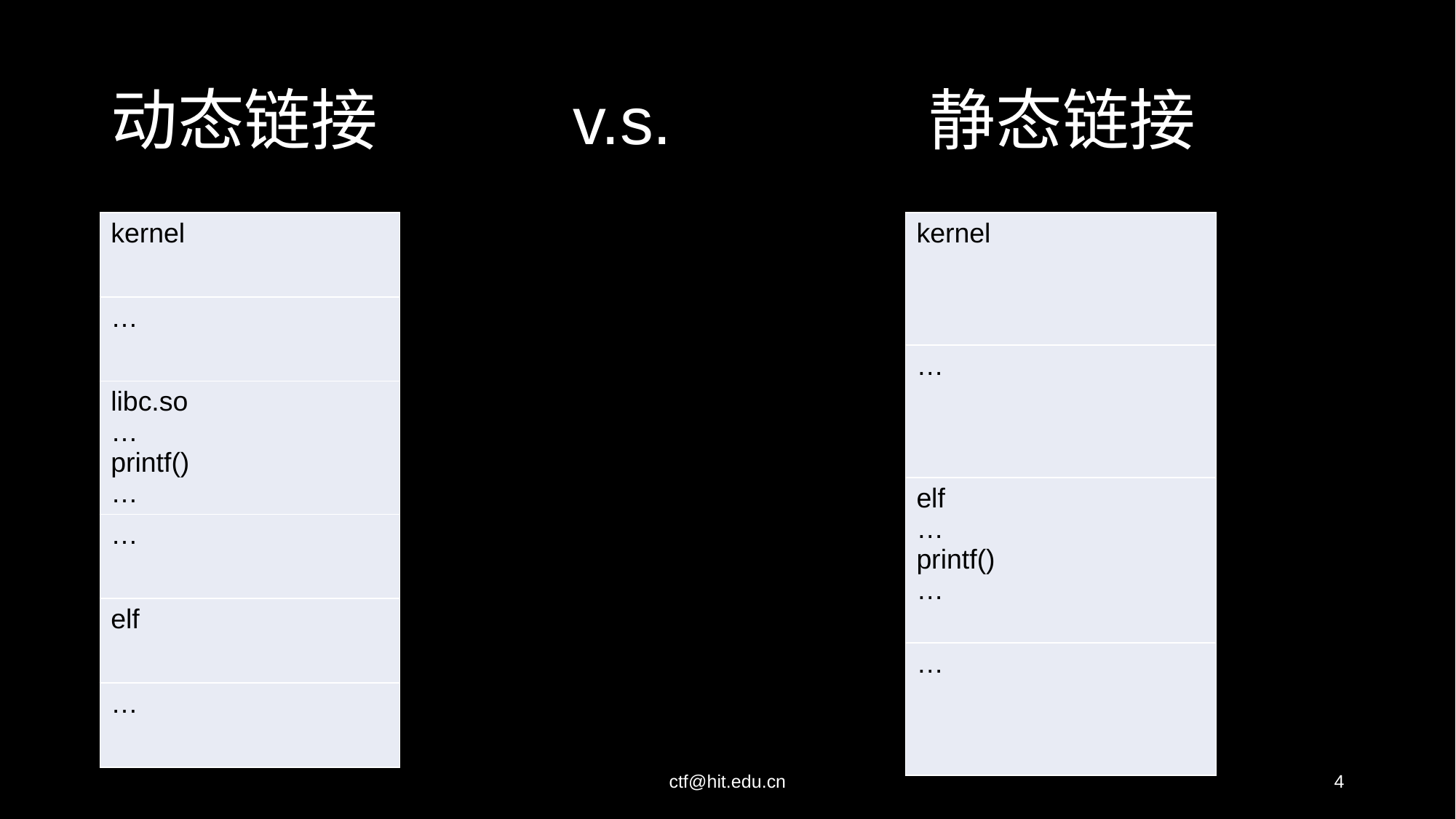

# 动态链接            v.s.             静态链接

| kernel |
| --- |
| … |
| elf … printf() … |
| … |
| kernel |
| --- |
| … |
| libc.so … printf() … |
| … |
| elf |
| … |
ctf@hit.edu.cn
4